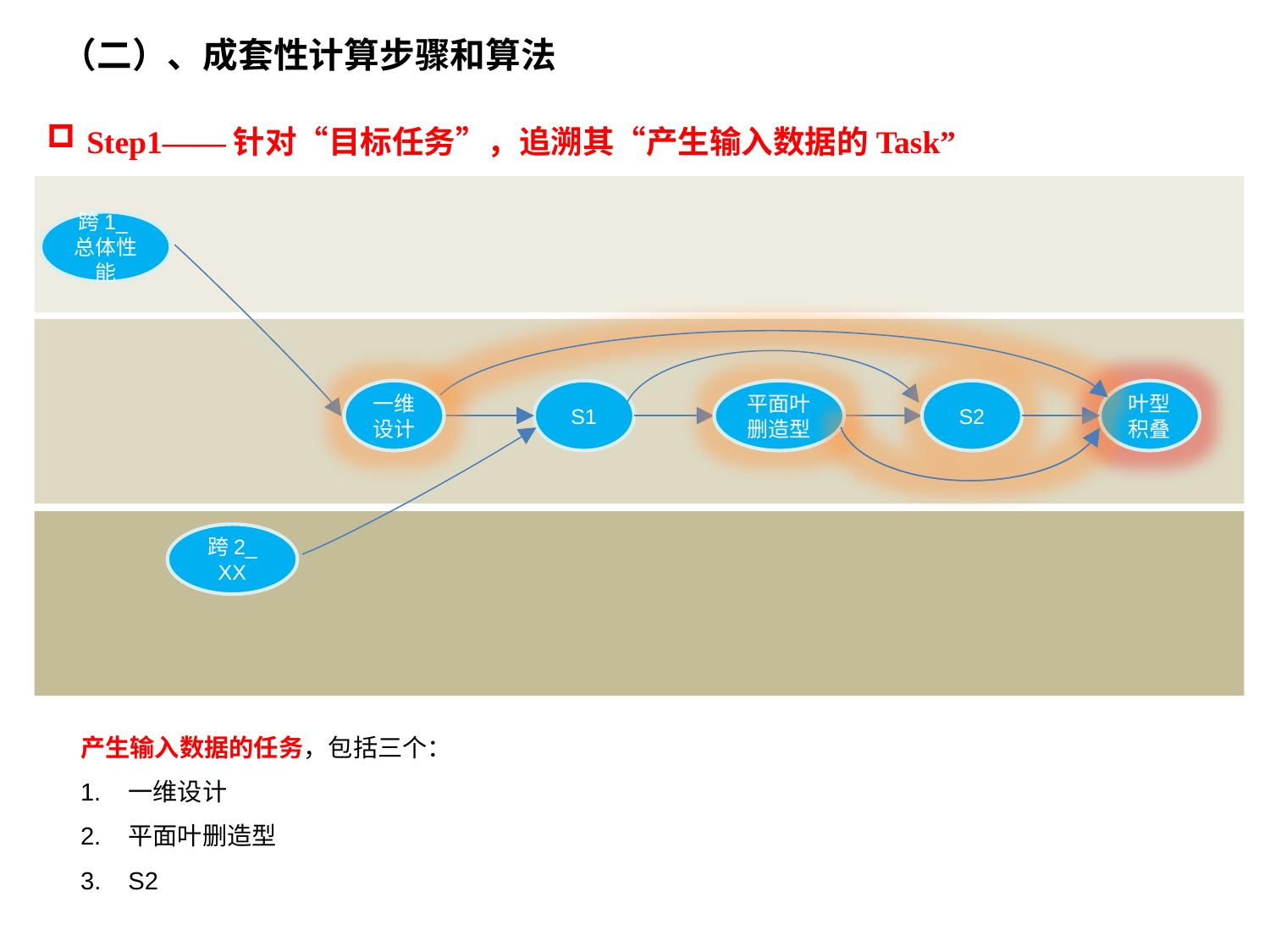

（二）、成套性计算步骤和算法
Step1——针对“目标任务”，追溯其“产生输入数据的Task”

跨1_总体性能

一维设计

平面叶删造型

一维设计
S1
平面叶删造型
S2
S2
叶型积叠

跨2_
XX
产生输入数据的任务，包括三个：
一维设计
平面叶删造型
S2